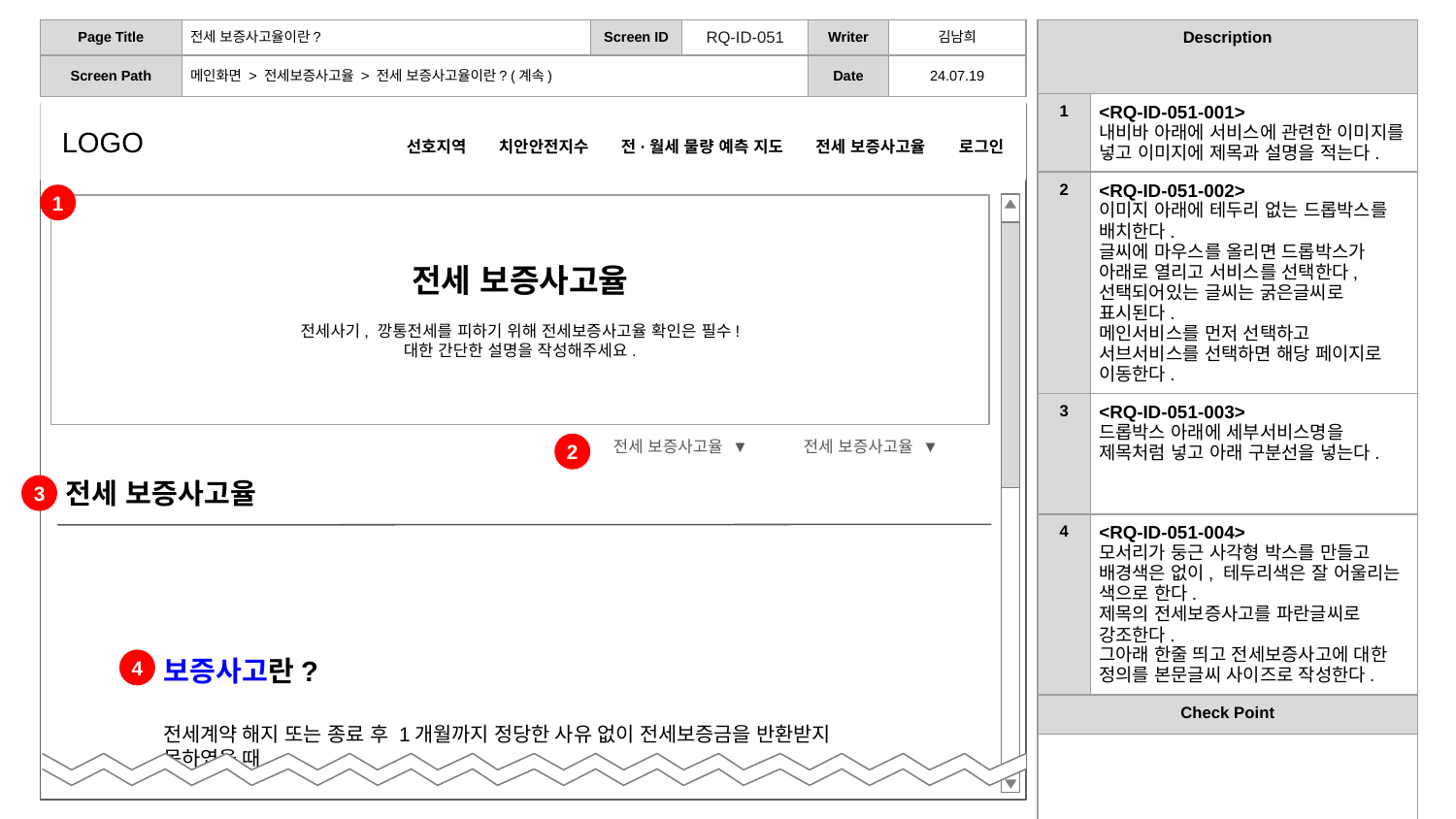

| Description |  |
| --- | --- |
| 1 | <RQ-ID-051-001> 내비바 아래에 서비스에 관련한 이미지를 넣고 이미지에 제목과 설명을 적는다. |
| 2 | <RQ-ID-051-002> 이미지 아래에 테두리 없는 드롭박스를 배치한다. 글씨에 마우스를 올리면 드롭박스가 아래로 열리고 서비스를 선택한다, 선택되어있는 글씨는 굵은글씨로 표시된다. 메인서비스를 먼저 선택하고 서브서비스를 선택하면 해당 페이지로 이동한다. |
| 3 | <RQ-ID-051-003> 드롭박스 아래에 세부서비스명을 제목처럼 넣고 아래 구분선을 넣는다. |
| 4 | <RQ-ID-051-004> 모서리가 둥근 사각형 박스를 만들고 배경색은 없이, 테두리색은 잘 어울리는 색으로 한다. 제목의 전세보증사고를 파란글씨로 강조한다. 그아래 한줄 띄고 전세보증사고에 대한 정의를 본문글씨 사이즈로 작성한다. |
| Check Point |  |
|  |  |
| Page Title | 전세 보증사고율이란? | Screen ID | RQ-ID-051 | Writer | 김남희 |
| --- | --- | --- | --- | --- | --- |
| Screen Path | 메인화면 > 전세보증사고율 > 전세 보증사고율이란? (계속) |  |  | Date | 24.07.19 |
LOGO	                        선호지역       치안안전지수       전·월세 물량 예측 지도       전세 보증사고율       로그인

1

전세 보증사고율

전세사기, 깡통전세를 피하기 위해 전세보증사고율 확인은 필수!
대한 간단한 설명을 작성해주세요.

 전세 보증사고율  ▼            전세 보증사고율  ▼
2
전세 보증사고율
3
보증사고란?

전세계약 해지 또는 종료 후 1개월까지 정당한 사유 없이 전세보증금을 반환받지 못하였을 때

4